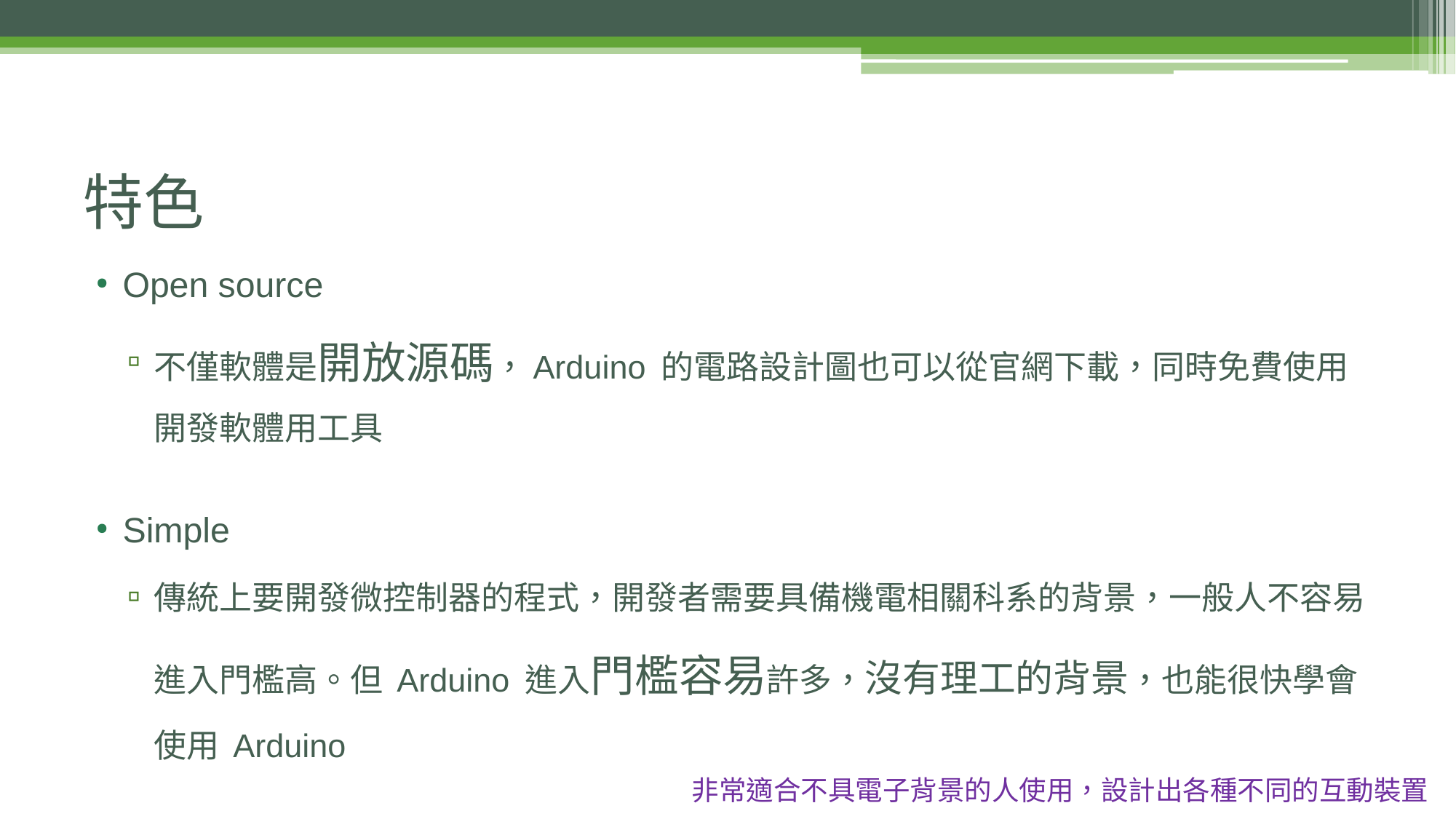

# 特色
Open source
不僅軟體是開放源碼，Arduino 的電路設計圖也可以從官網下載，同時免費使用開發軟體用工具

Simple
傳統上要開發微控制器的程式，開發者需要具備機電相關科系的背景，一般人不容易進入門檻高。但 Arduino 進入門檻容易許多，沒有理工的背景，也能很快學會使用 Arduino

非常適合不具電子背景的人使用，設計出各種不同的互動裝置